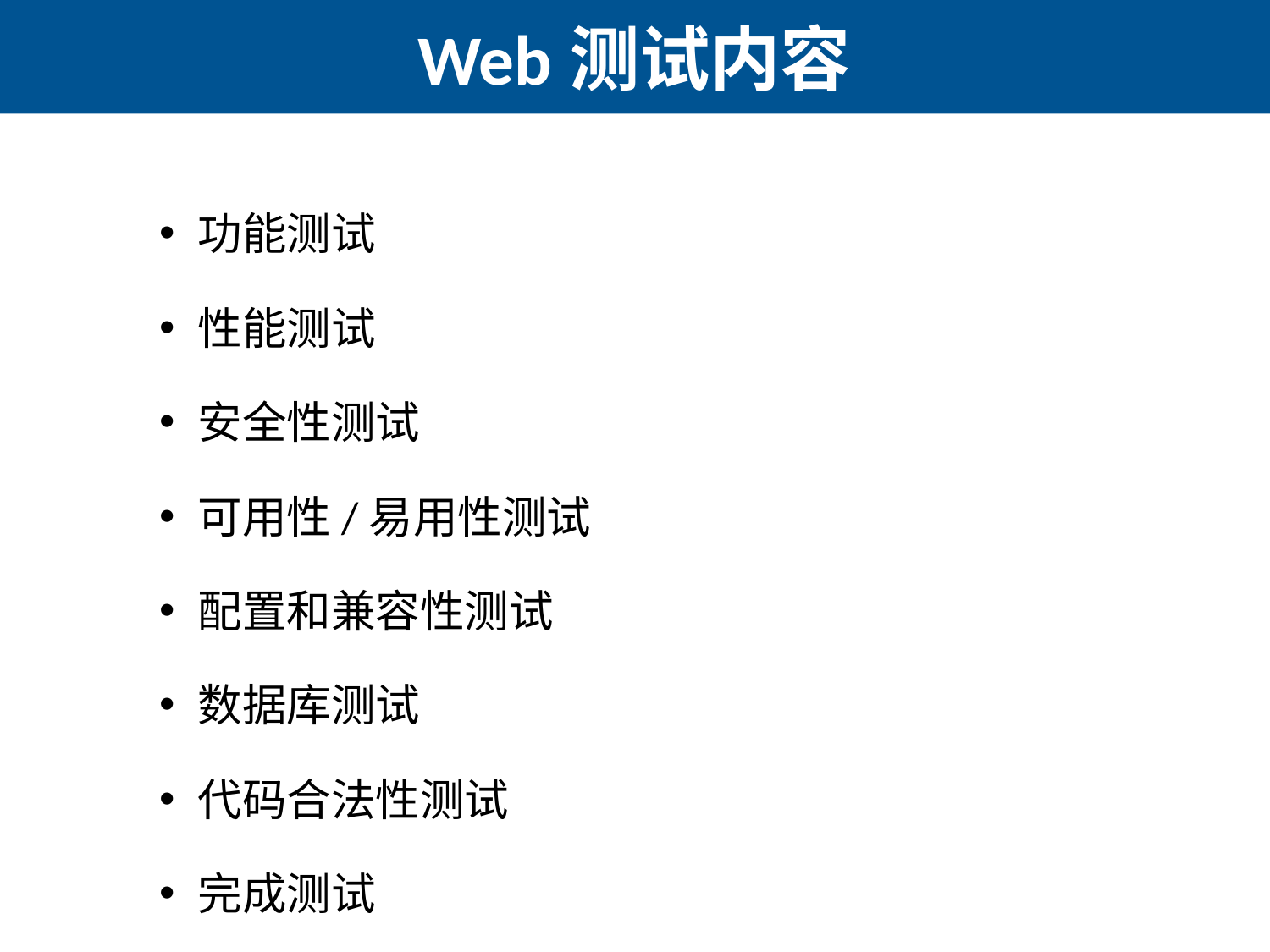

# Web测试内容
功能测试
性能测试
安全性测试
可用性/易用性测试
配置和兼容性测试
数据库测试
代码合法性测试
完成测试